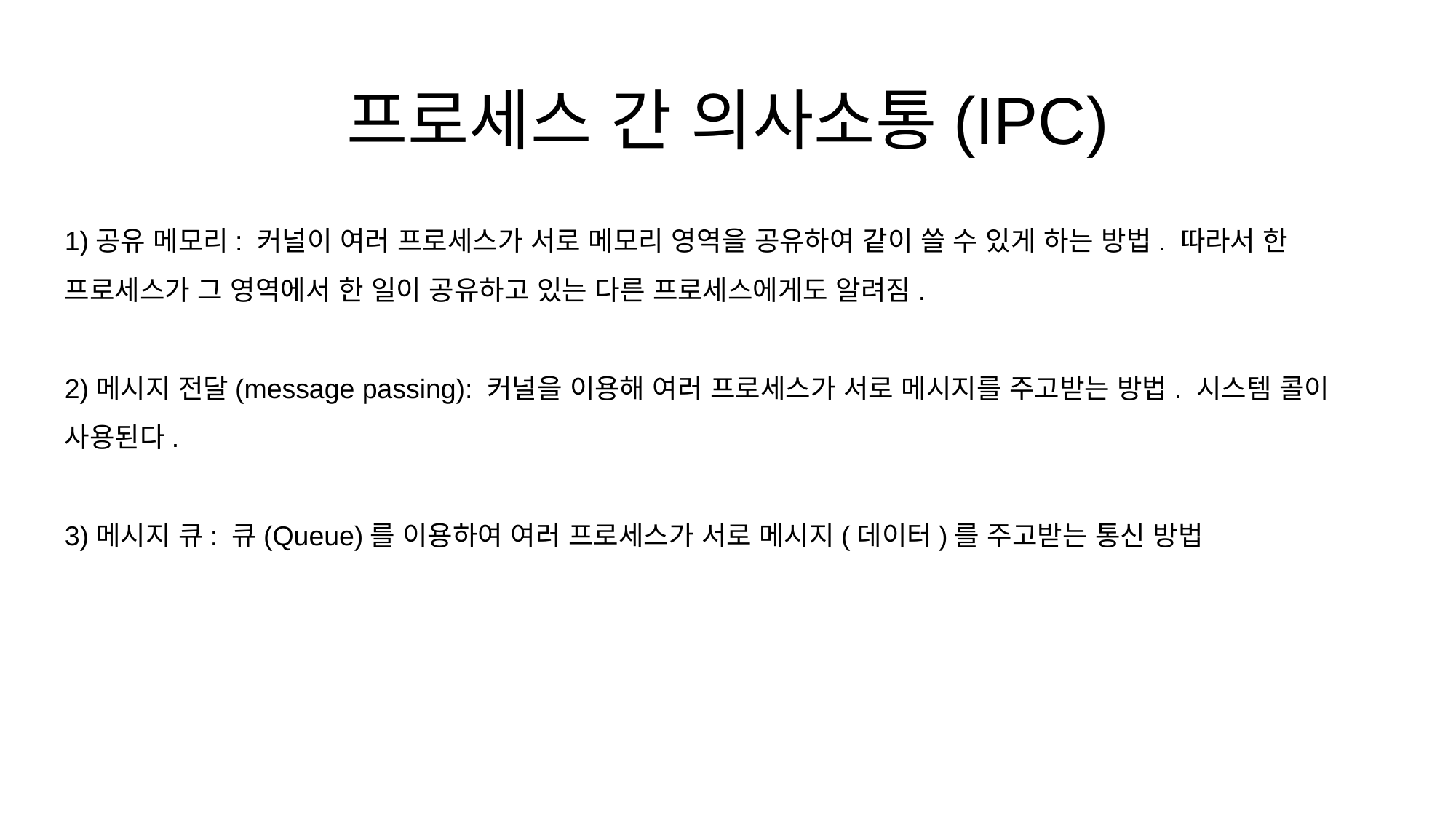

# 프로세스 간 의사소통(IPC)
1)공유 메모리: 커널이 여러 프로세스가 서로 메모리 영역을 공유하여 같이 쓸 수 있게 하는 방법. 따라서 한 프로세스가 그 영역에서 한 일이 공유하고 있는 다른 프로세스에게도 알려짐.

2)메시지 전달(message passing): 커널을 이용해 여러 프로세스가 서로 메시지를 주고받는 방법. 시스템 콜이 사용된다.

3)메시지 큐: 큐(Queue)를 이용하여 여러 프로세스가 서로 메시지(데이터)를 주고받는 통신 방법